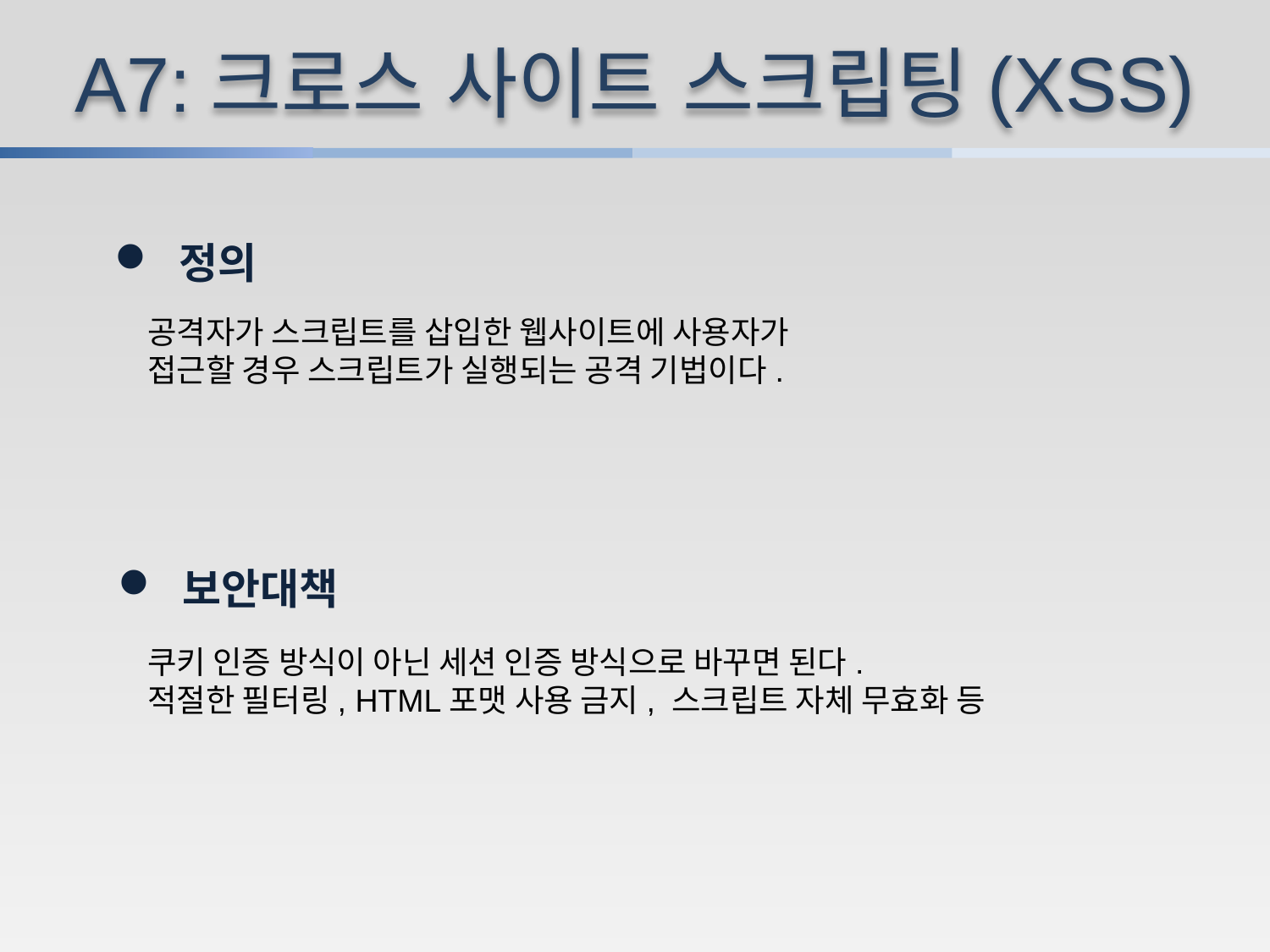

A7:크로스 사이트 스크립팅(XSS)

 정의
공격자가 스크립트를 삽입한 웹사이트에 사용자가
접근할 경우 스크립트가 실행되는 공격 기법이다.
 보안대책
쿠키 인증 방식이 아닌 세션 인증 방식으로 바꾸면 된다.
적절한 필터링, HTML포맷 사용 금지, 스크립트 자체 무효화 등